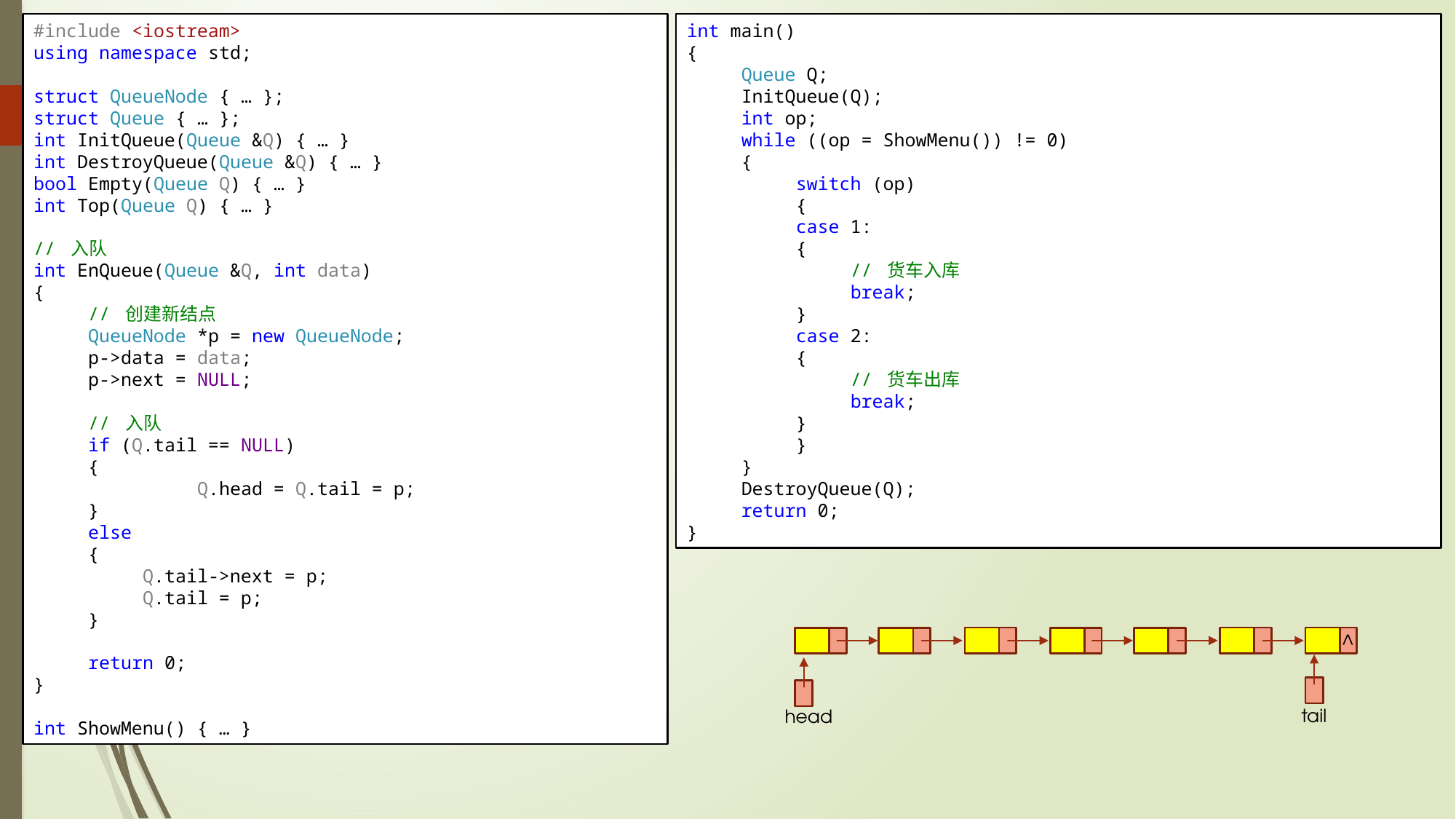

#include <iostream>
using namespace std;

struct QueueNode { … };
struct Queue { … };
int InitQueue(Queue &Q) { … }
int DestroyQueue(Queue &Q) { … }
bool Empty(Queue Q) { … }
int Top(Queue Q) { … }

// 入队
int EnQueue(Queue &Q, int data)
{
// 创建新结点
QueueNode *p = new QueueNode;
p->data = data;
p->next = NULL;

// 入队
if (Q.tail == NULL)
{
	Q.head = Q.tail = p;
}
else
{
Q.tail->next = p;
Q.tail = p;
}

return 0;
}

int ShowMenu() { … }
int main()
{
Queue Q;
InitQueue(Q);
int op;
while ((op = ShowMenu()) != 0)
{
switch (op)
{
case 1:
{
// 货车入库
break;
}
case 2:
{
// 货车出库
break;
}
}
}
DestroyQueue(Q);
return 0;
}
^

tail
head